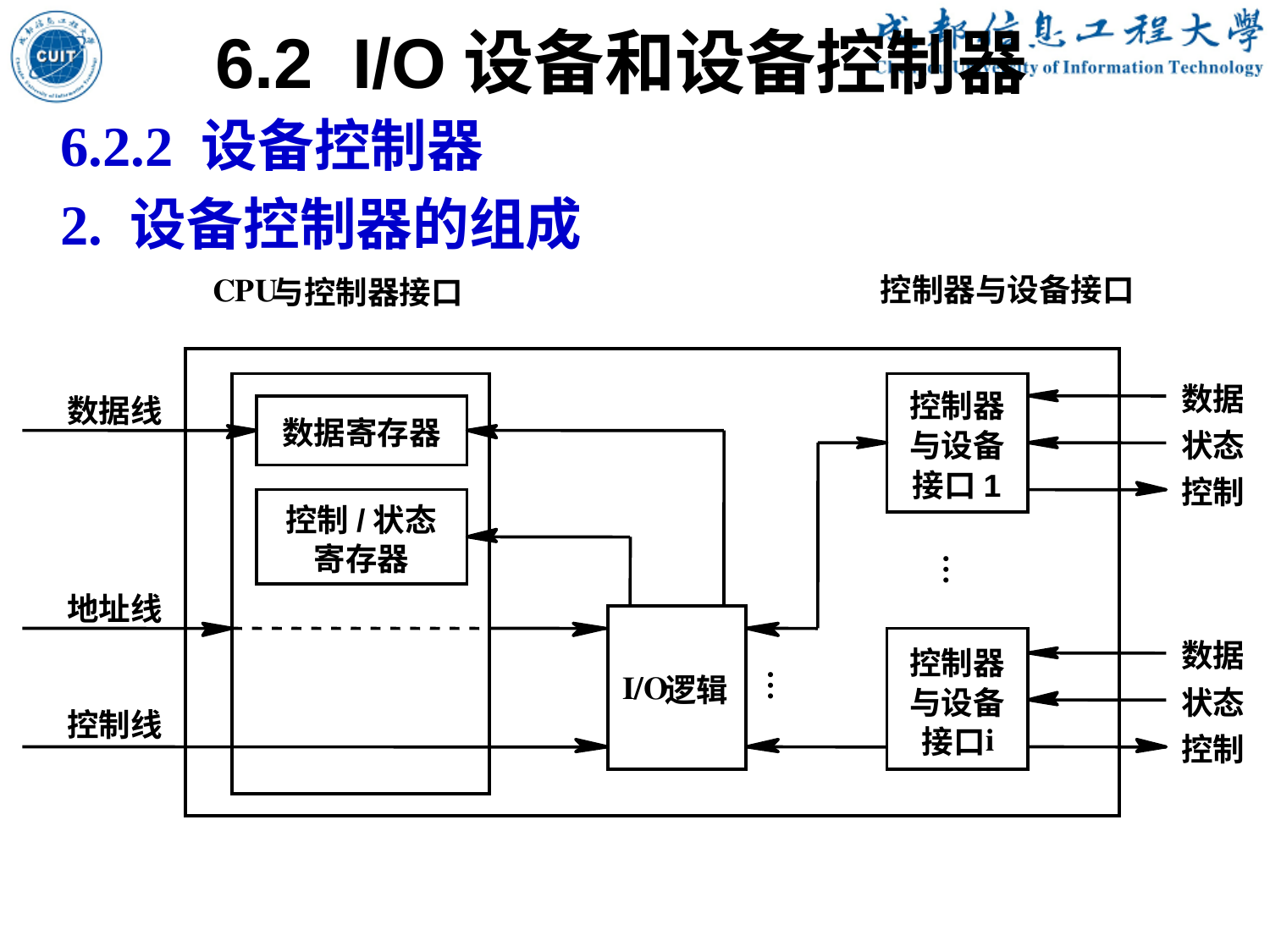

6.2  I/O设备和设备控制器
6.2.2 设备控制器
2. 设备控制器的组成
CPU
控制器与设备接口
与控制器接口

数据
控制器
数据线

数据寄存器

与设备
状态

接口1
控制

控制/状态

寄存器
…
地址线

数据
控制器

…
I/O
逻辑
与设备
状态

控制线
i
接口
控制